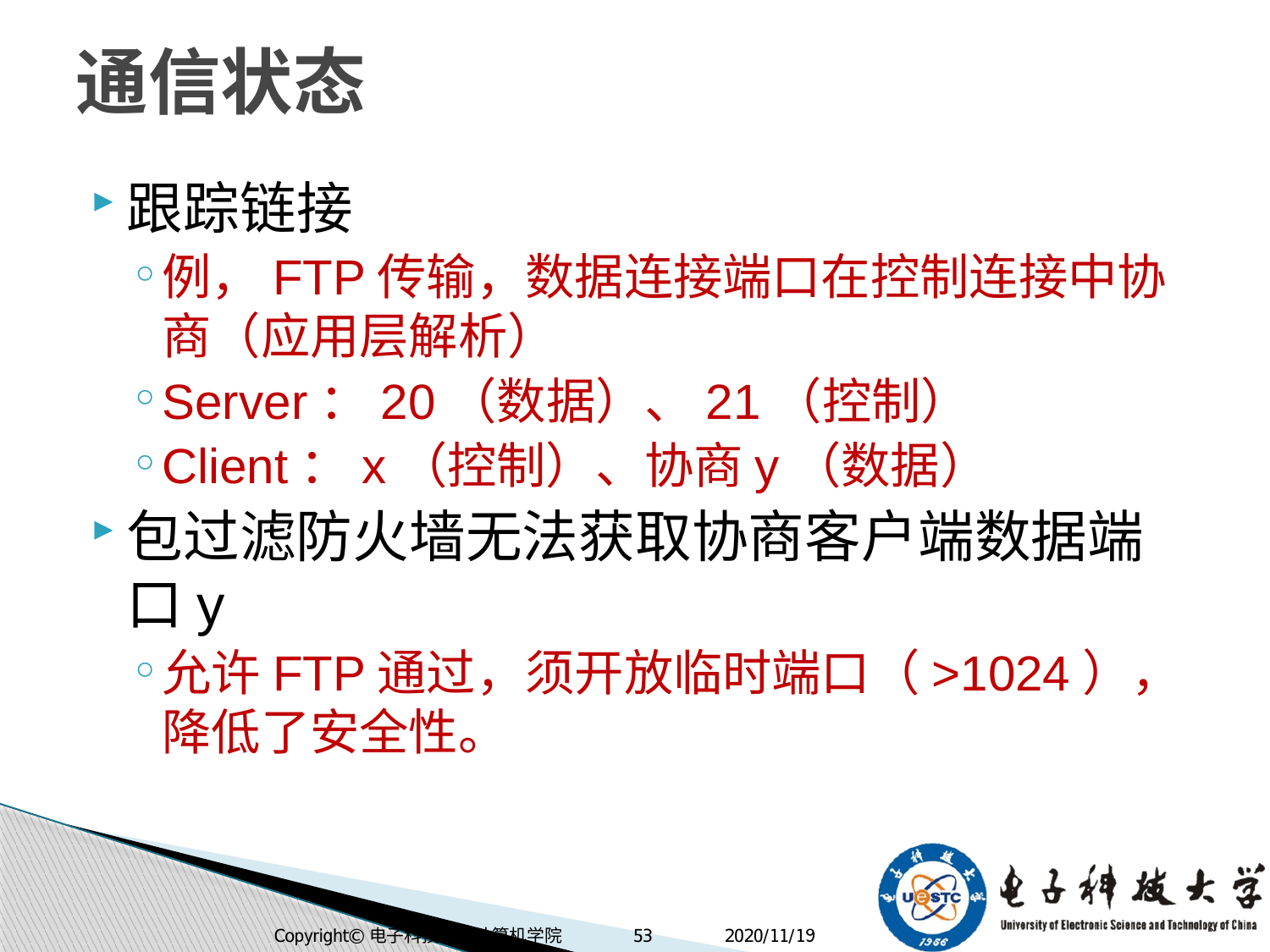

# 通信状态
跟踪链接
例，FTP传输，数据连接端口在控制连接中协商（应用层解析）
Server：20（数据）、21（控制）
Client：x（控制）、协商y（数据）
包过滤防火墙无法获取协商客户端数据端口y
允许FTP通过，须开放临时端口（>1024），降低了安全性。
Copyright©电子科技大学计算机学院
53
2020/11/19